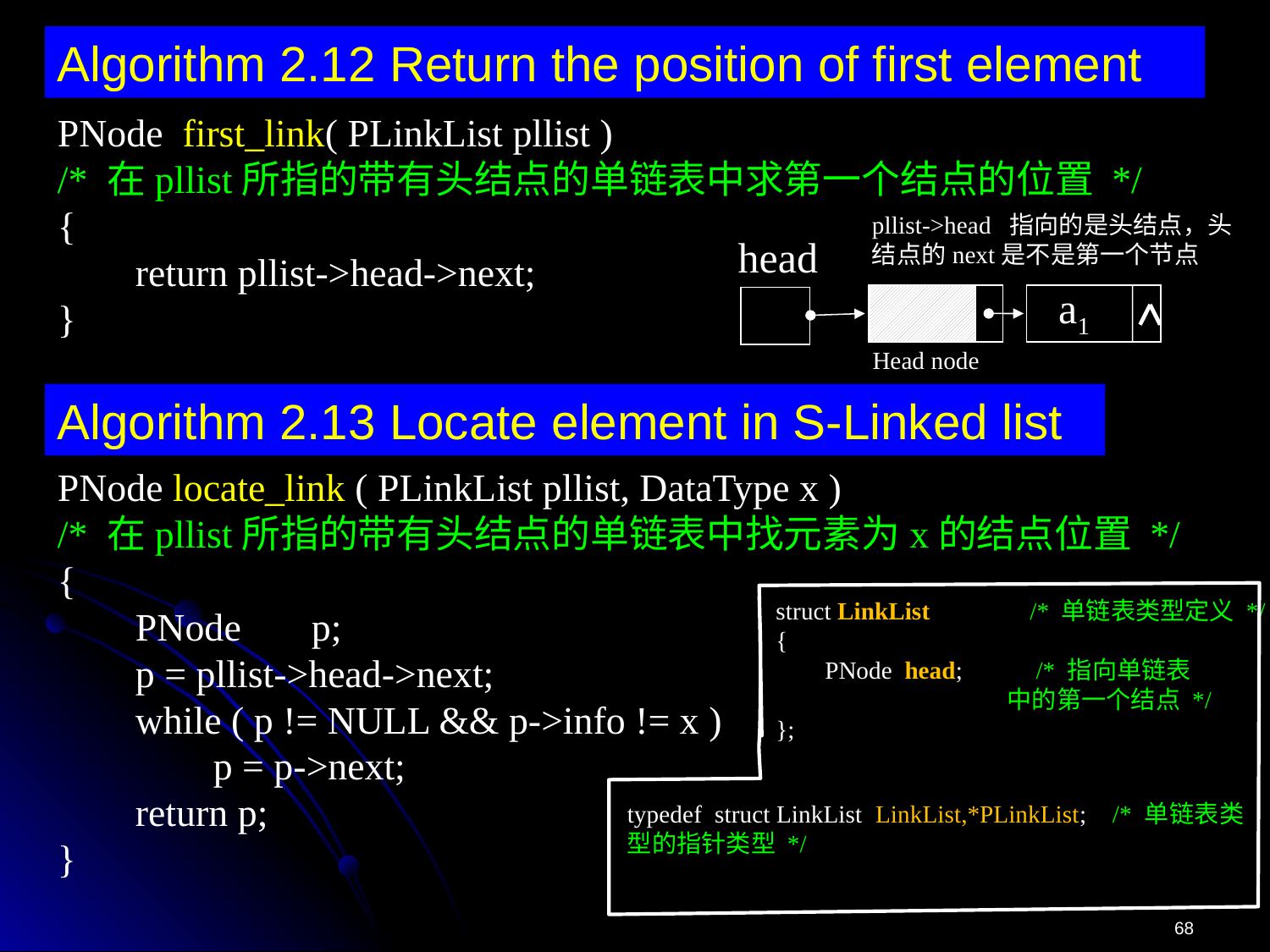

Algorithm 2.12 Return the position of first element
PNode  first_link( PLinkList pllist )
/* 在pllist所指的带有头结点的单链表中求第一个结点的位置 */
{
        return pllist->head->next;
}
pllist->head  指向的是头结点，头结点的next是不是第一个节点
head
a1

Head node
Algorithm 2.13 Locate element in S-Linked list
PNode locate_link ( PLinkList pllist, DataType x )
/* 在pllist所指的带有头结点的单链表中找元素为x的结点位置 */
{
        PNode 	p;
        p = pllist->head->next;
        while ( p != NULL && p->info != x )
                p = p->next;
        return p;
}

struct LinkList	/* 单链表类型定义 */
{
        PNode  head;	 /* 指向单链表
                                         中的第一个结点 */
};
typedef  struct LinkList  LinkList,*PLinkList;    /* 单链表类型的指针类型 */

68